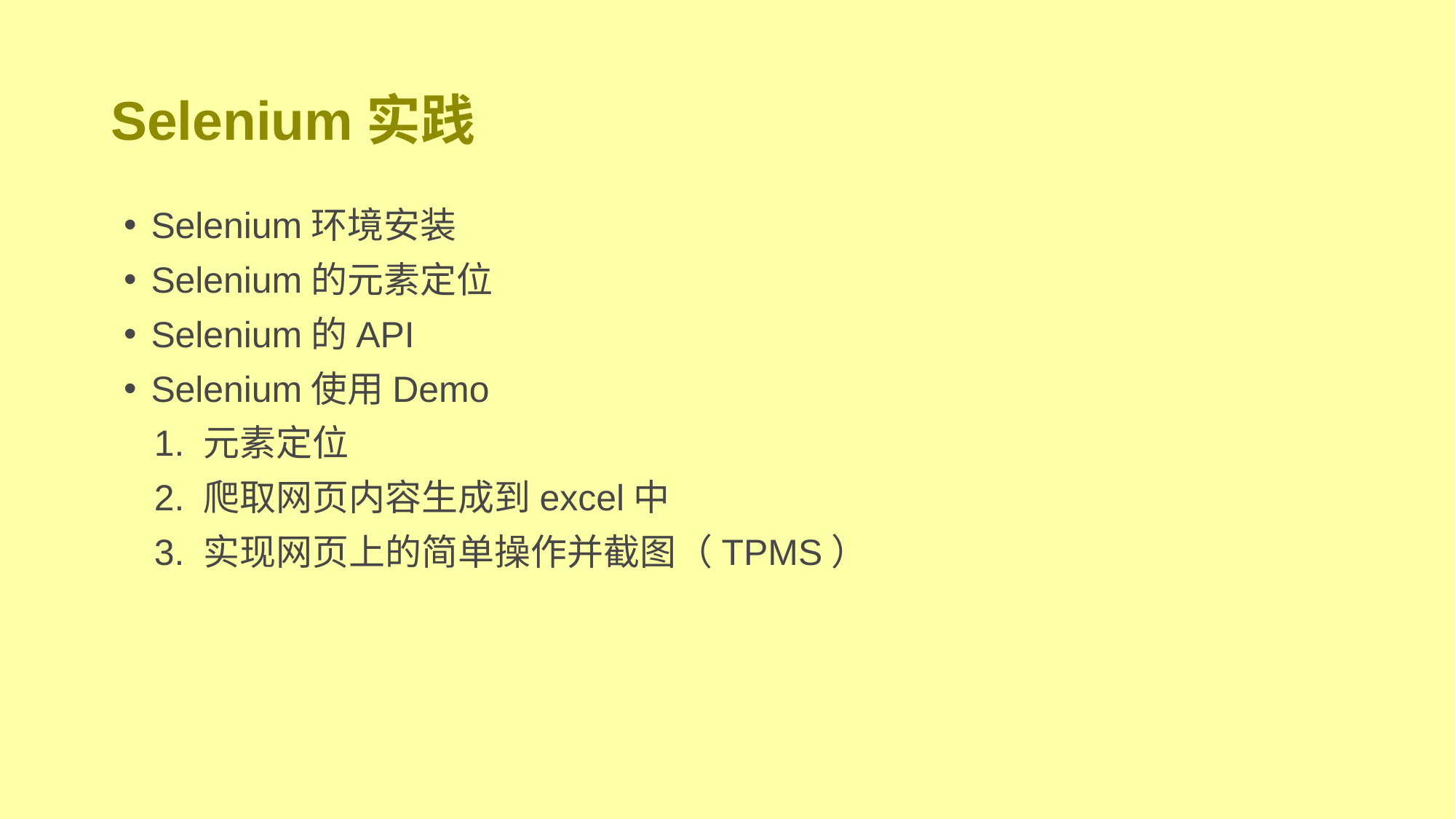

Selenium实践
Selenium环境安装
Selenium的元素定位
Selenium的API
Selenium使用Demo
   1. 元素定位
   2. 爬取网页内容生成到excel中
   3. 实现网页上的简单操作并截图（TPMS）